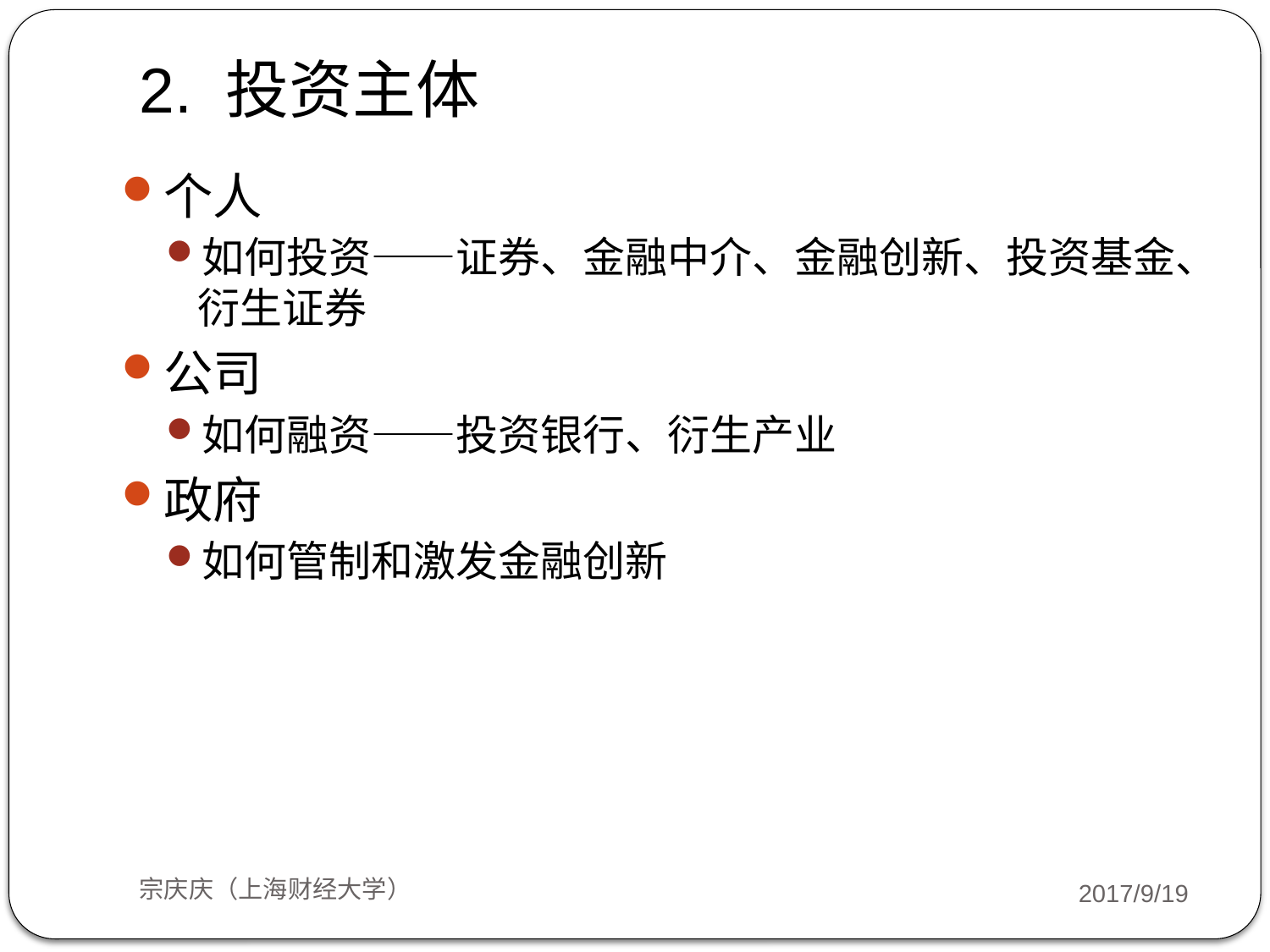

# 2. 投资主体
个人
如何投资——证券、金融中介、金融创新、投资基金、衍生证券
公司
如何融资——投资银行、衍生产业
政府
如何管制和激发金融创新

宗庆庆（上海财经大学）
2017/9/19